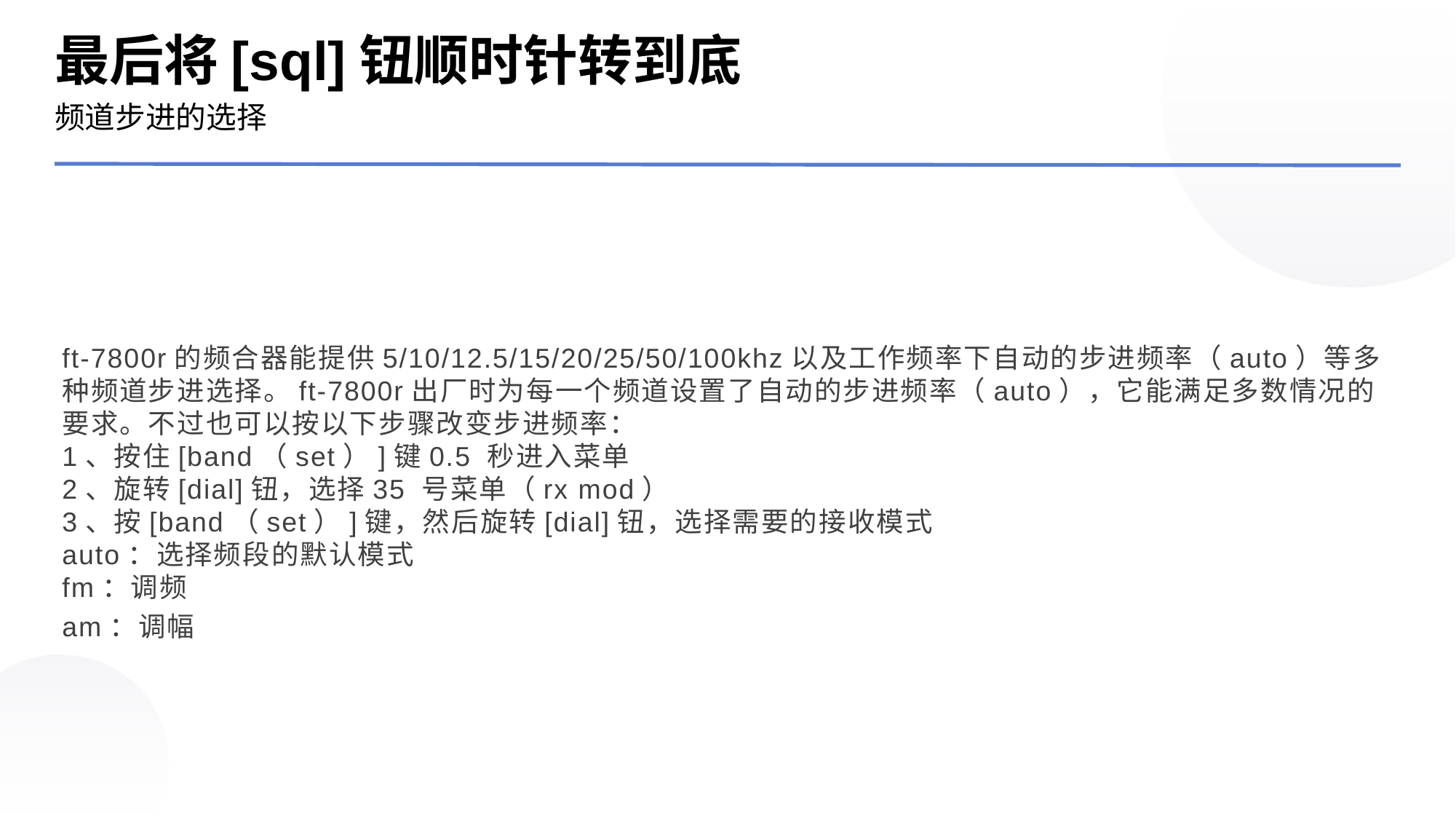

最后将[sql]钮顺时针转到底
频道步进的选择
ft-7800r的频合器能提供5/10/12.5/15/20/25/50/100khz以及工作频率下自动的步进频率（auto）等多种频道步进选择。ft-7800r出厂时为每一个频道设置了自动的步进频率（auto），它能满足多数情况的要求。不过也可以按以下步骤改变步进频率：
1、按住[band（set）]键0.5 秒进入菜单
2、旋转[dial]钮，选择35 号菜单（rx mod）
3、按[band（set）]键，然后旋转[dial]钮，选择需要的接收模式
auto：选择频段的默认模式
fm：调频
am：调幅